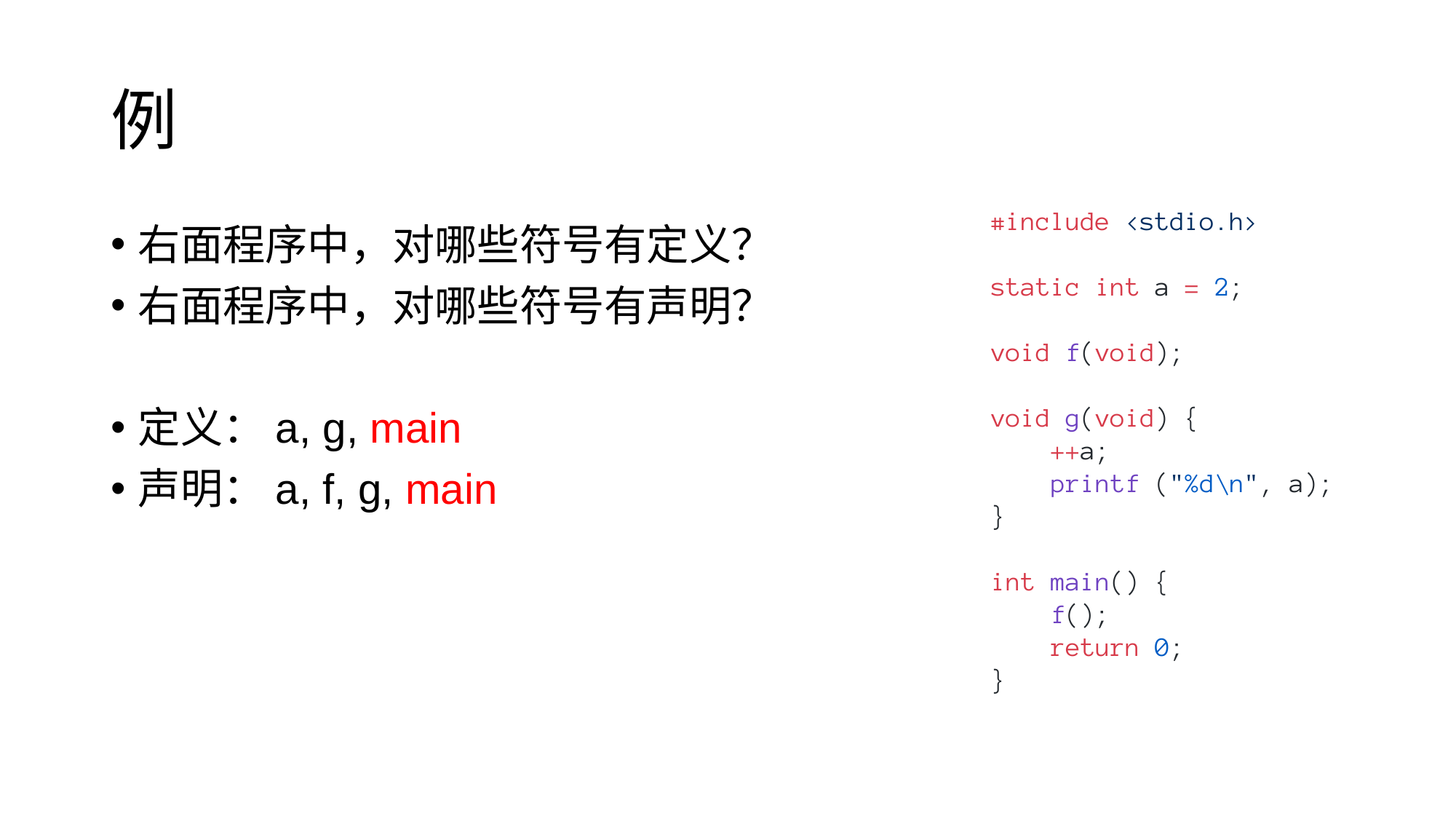

# 例
#include <stdio.h>
static int a = 2;
void f(void);
void g(void) {
    ++a;
    printf ("%d\n", a);
}
int main() {
    f();
    return 0;
}
右面程序中，对哪些符号有定义？
右面程序中，对哪些符号有声明？

定义：a, g, main
声明：a, f, g, main